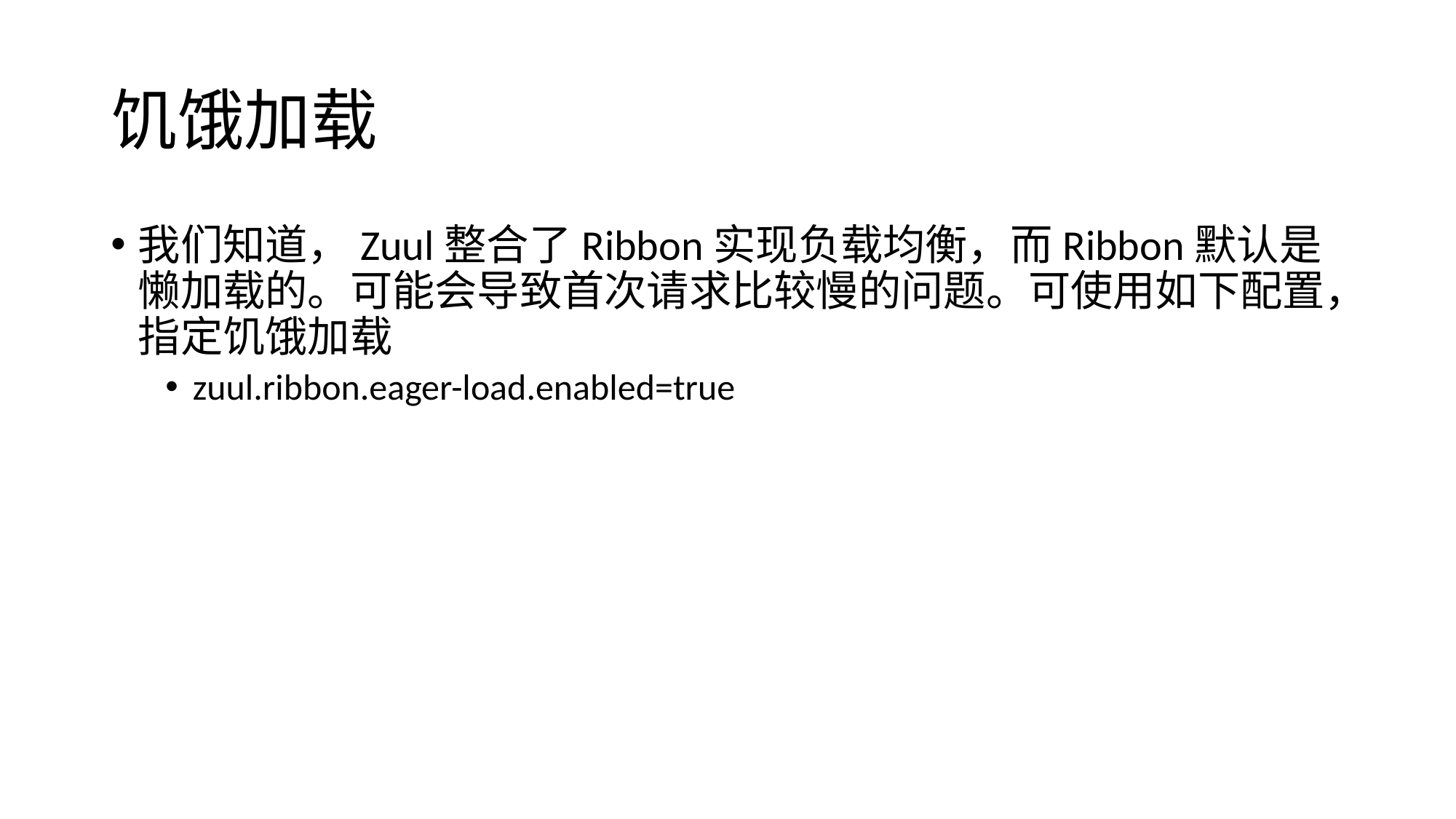

# 饥饿加载
我们知道，Zuul整合了Ribbon实现负载均衡，而Ribbon默认是懒加载的。可能会导致首次请求比较慢的问题。可使用如下配置，指定饥饿加载
zuul.ribbon.eager-load.enabled=true